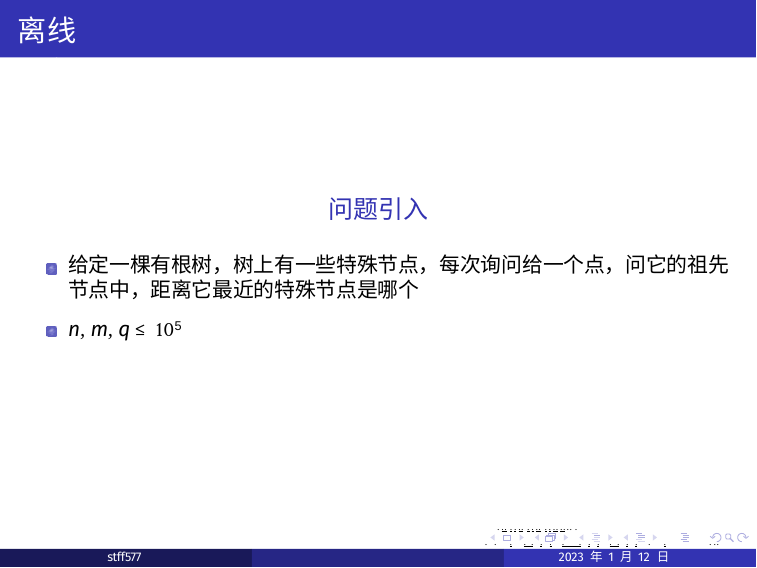

离线 tarjan
问题引入

给定一棵有根树，树上有一些特殊节点，每次询问给一个点，问它的祖先 节点中，距离它最近的特殊节点是哪个
n, m, q ≤ 105

. . . . . . .  . . . .  . . . . . . . . .
.     .        .       .    .    .    .     .    .    .    .      .    .    .    .      .        .	.  . .
2023 年 1 月 12 日	4 / 11
stff577